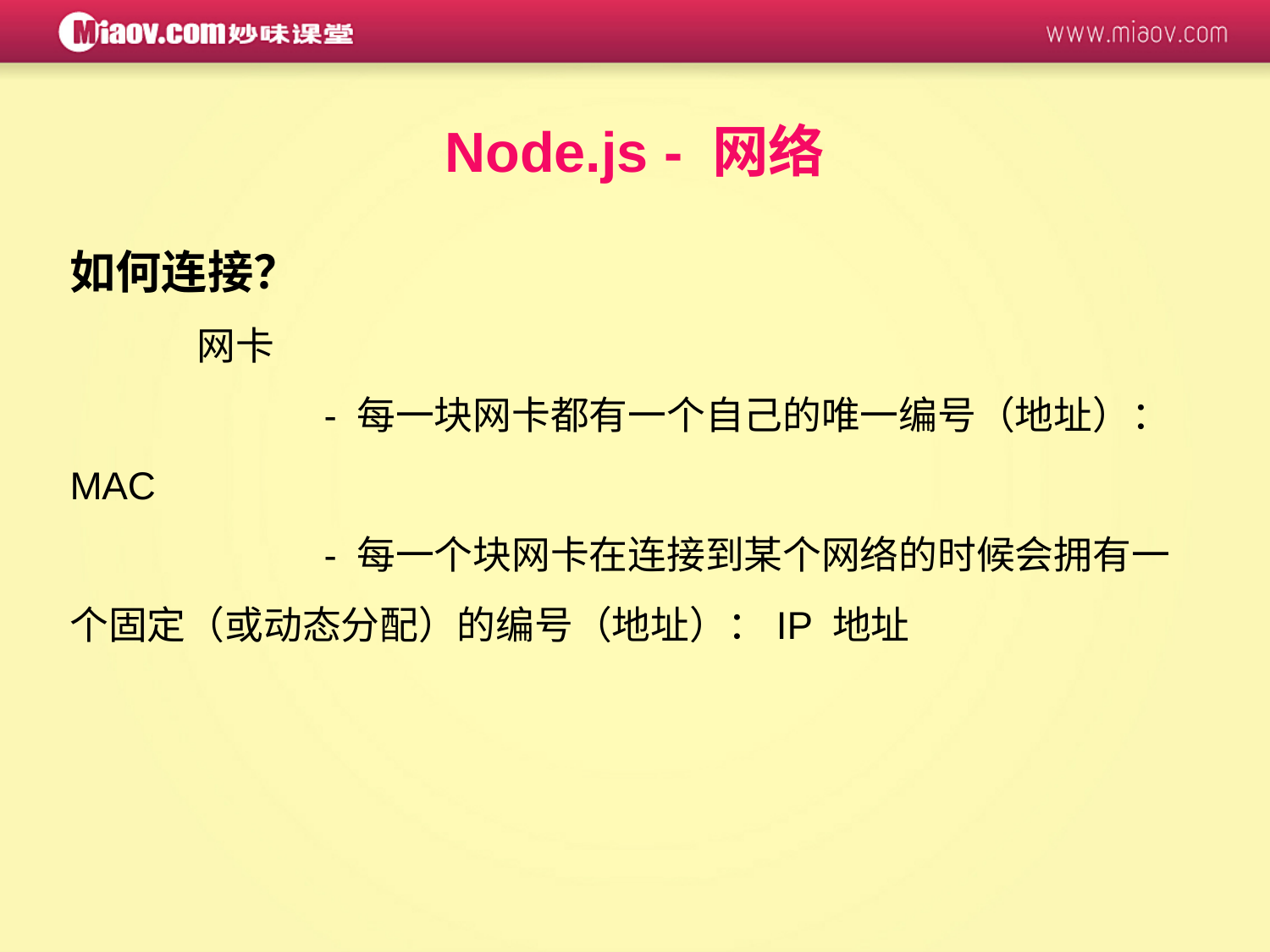

Node.js - 网络
如何连接？
	网卡
		- 每一块网卡都有一个自己的唯一编号（地址）：MAC
		- 每一个块网卡在连接到某个网络的时候会拥有一个固定（或动态分配）的编号（地址）：IP 地址